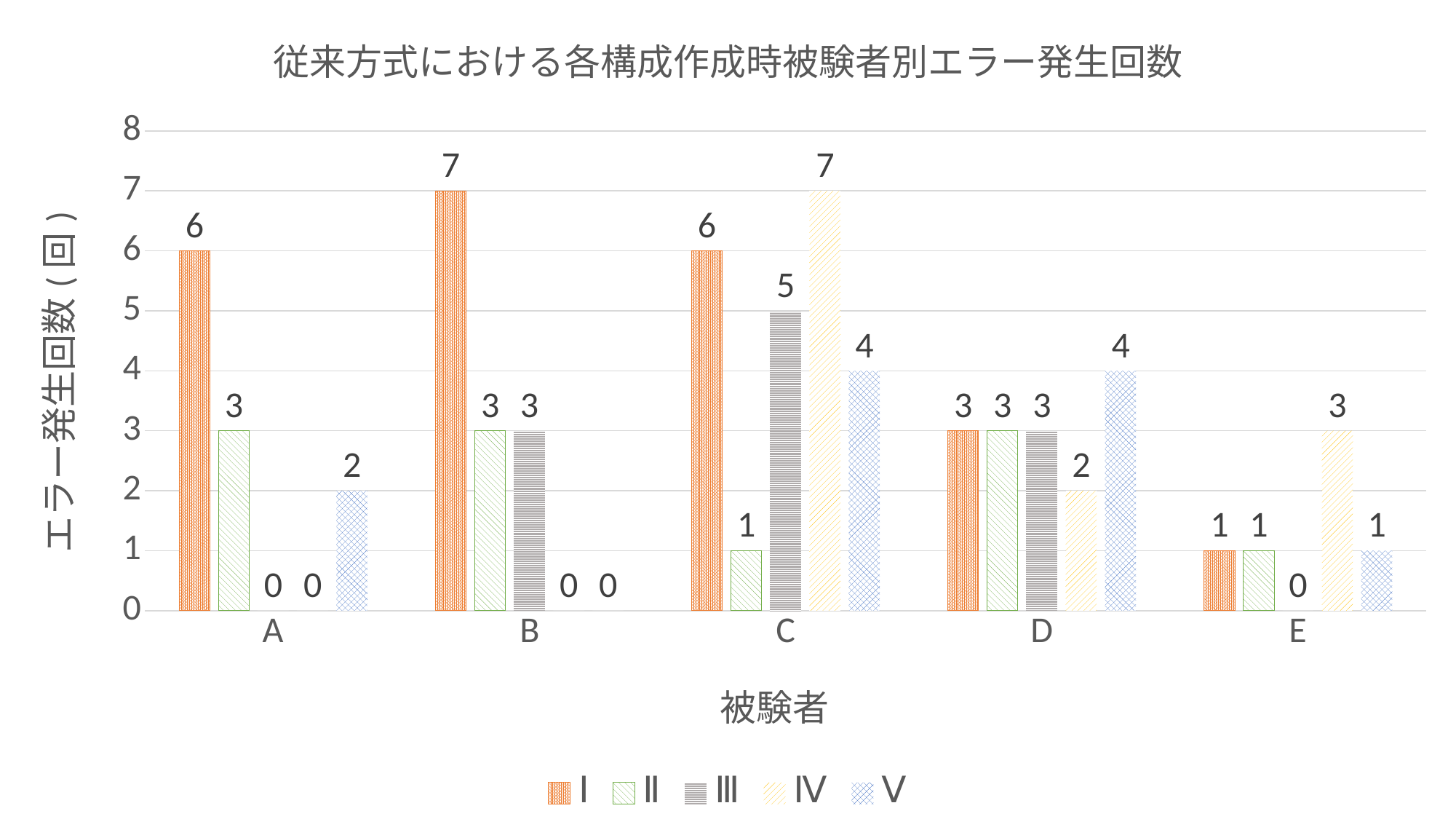

### Chart: 従来方式における各構成作成時被験者別エラー発生回数

| Category | Ⅰ | Ⅱ | Ⅲ | Ⅳ | Ⅴ |
|---|---|---|---|---|---|
| A | 6.0 | 3.0 | 0.0 | 0.0 | 2.0 |
| B | 7.0 | 3.0 | 3.0 | 0.0 | 0.0 |
| C | 6.0 | 1.0 | 5.0 | 7.0 | 4.0 |
| D | 3.0 | 3.0 | 3.0 | 2.0 | 4.0 |
| E | 1.0 | 1.0 | 0.0 | 3.0 | 1.0 |